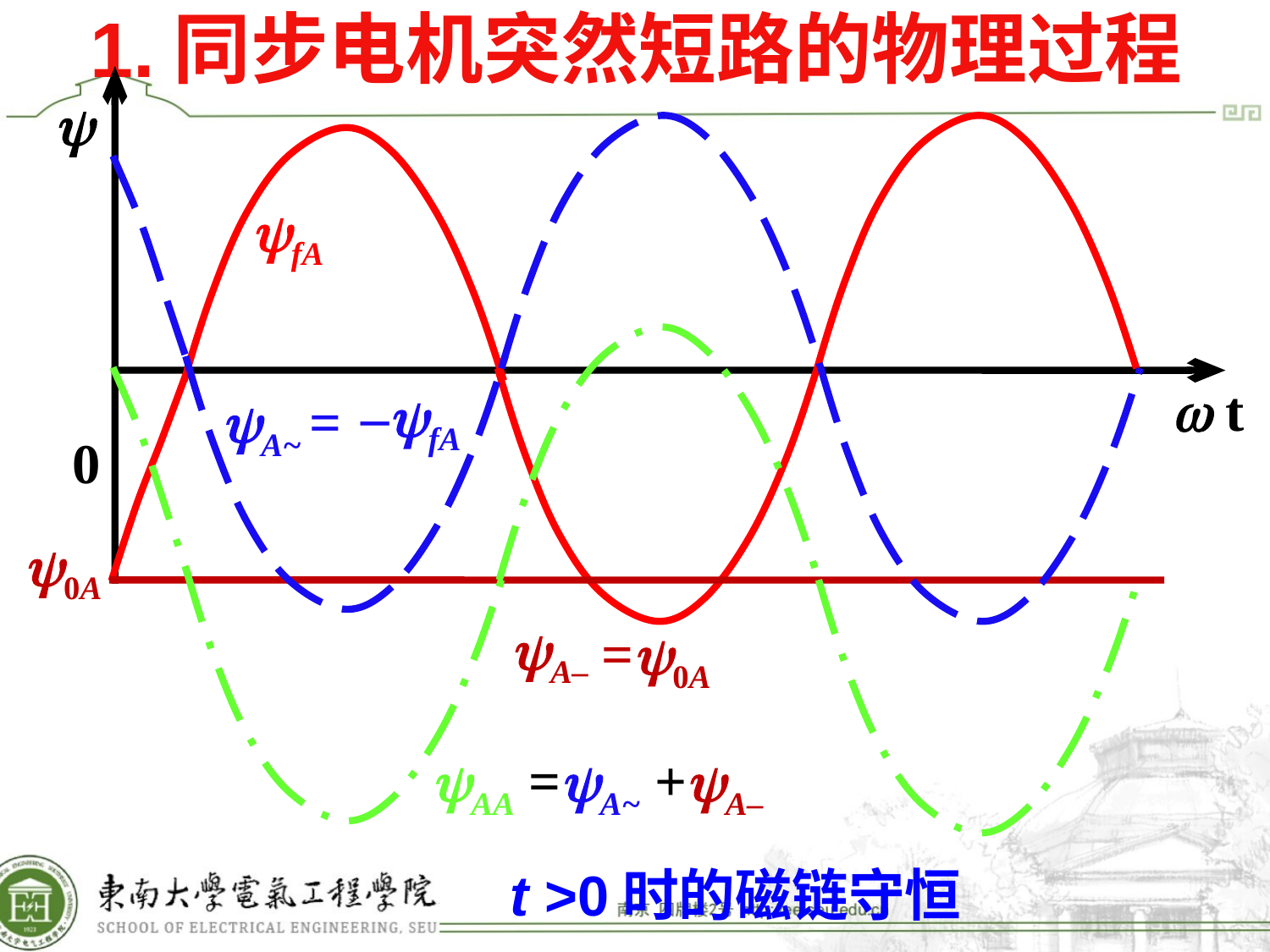

1.同步电机突然短路的物理过程

ψ
ω t
0

ψfA

–ψfA
ψA~ =
ψ0A

ψA–
=ψ0A
ψAA =ψA~ +ψA–
# t >0时的磁链守恒